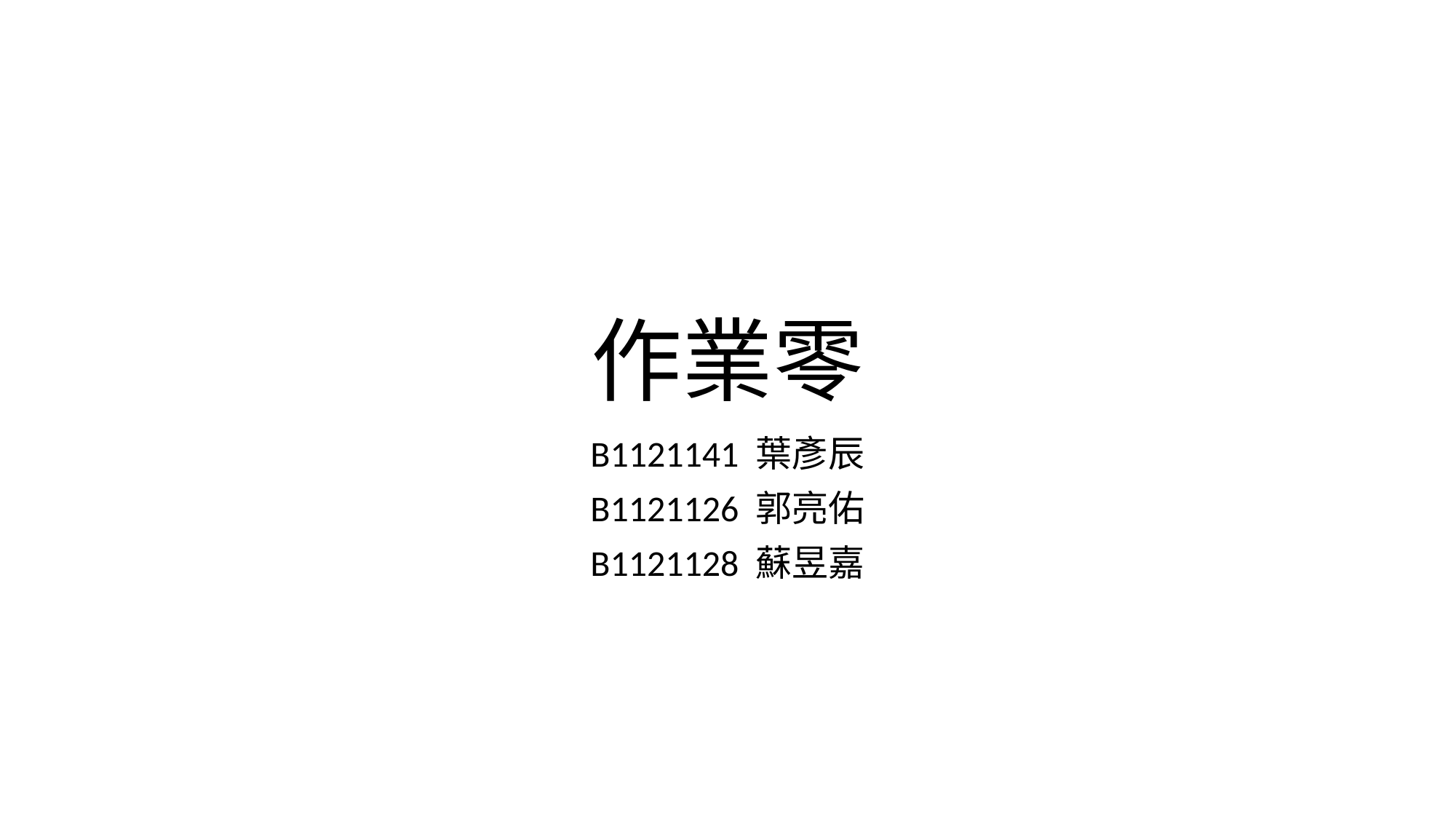

# 作業零
B1121141 葉彥辰
B1121126 郭亮佑
B1121128 蘇昱嘉